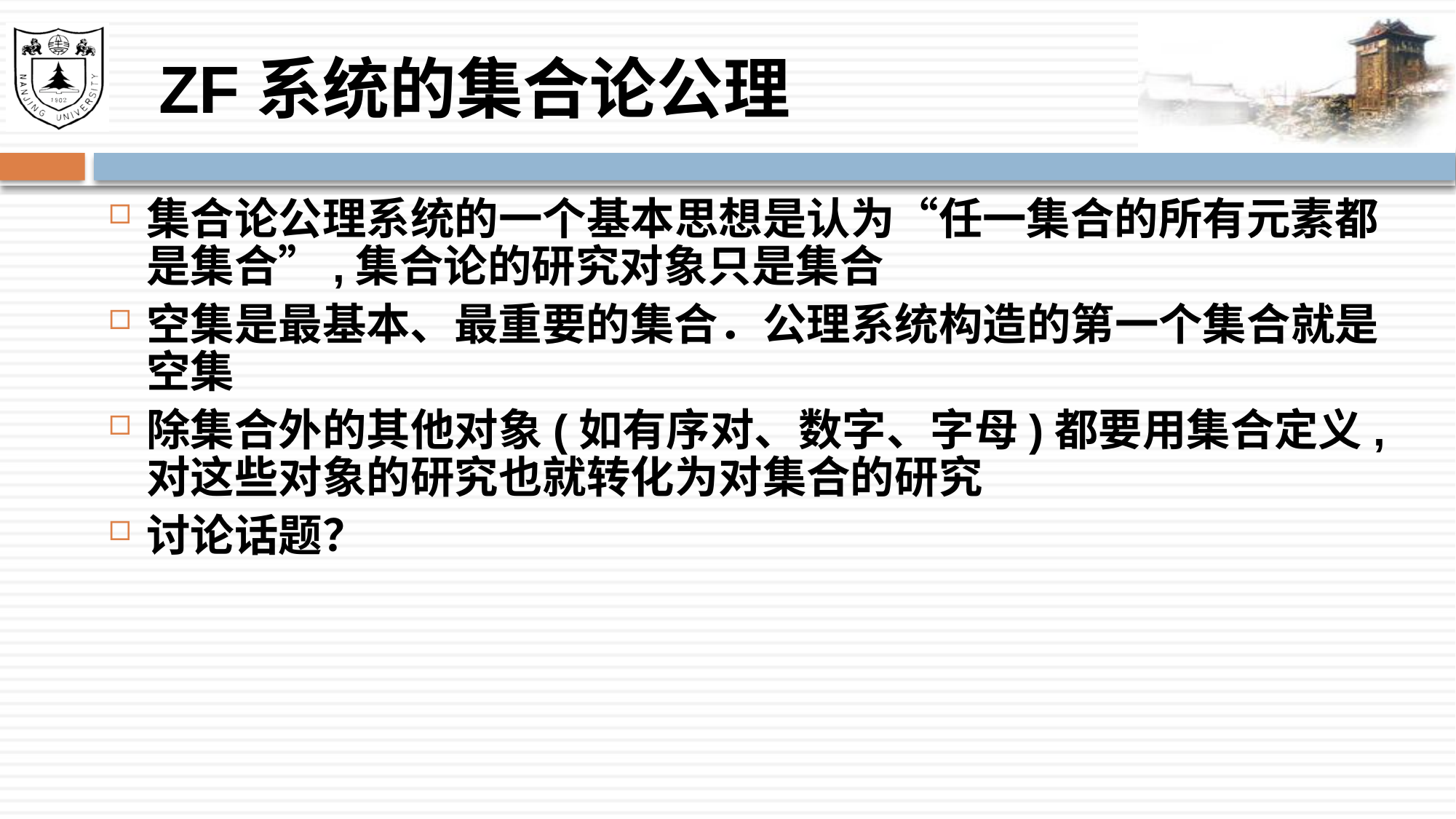

# ZF系统的集合论公理
集合论公理系统的一个基本思想是认为“任一集合的所有元素都是集合”,集合论的研究对象只是集合
空集是最基本、最重要的集合．公理系统构造的第一个集合就是空集
除集合外的其他对象(如有序对、数字、字母)都要用集合定义,对这些对象的研究也就转化为对集合的研究
讨论话题？